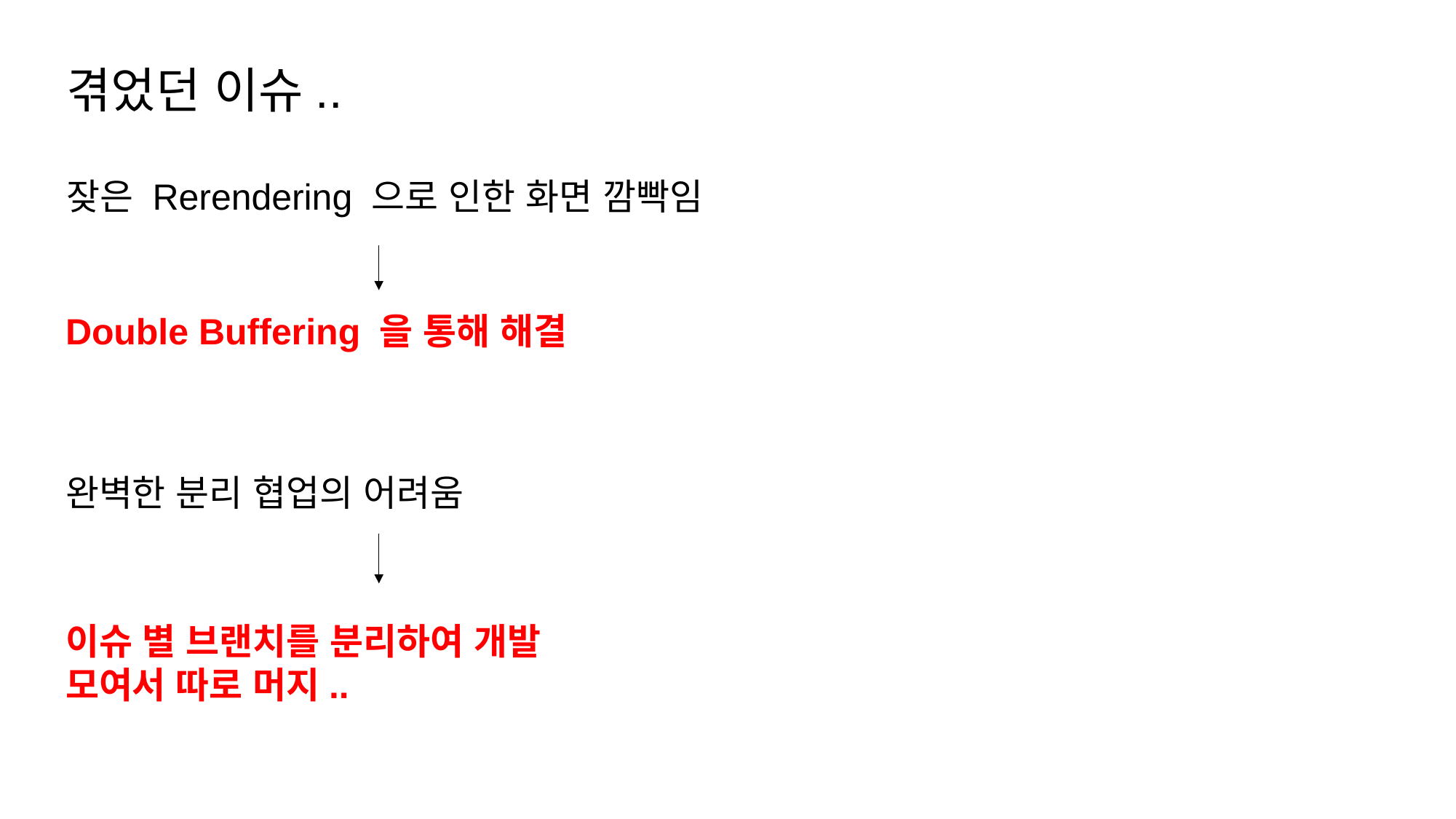

겪었던 이슈..
잦은 Rerendering 으로 인한 화면 깜빡임
Double Buffering 을 통해 해결
완벽한 분리 협업의 어려움
이슈 별 브랜치를 분리하여 개발
모여서 따로 머지..